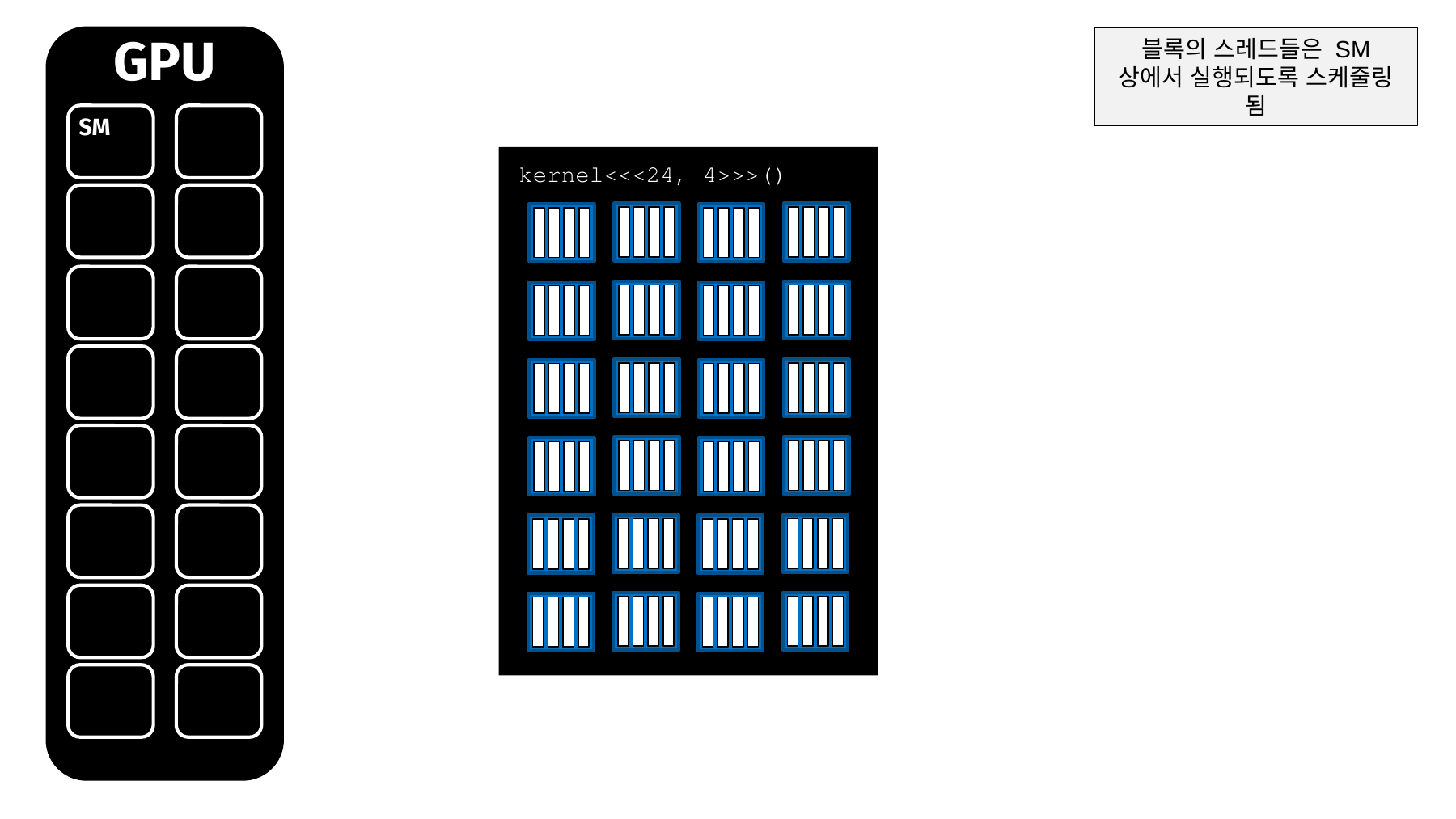

# GPU
블록의 스레드들은 SM 상에서 실행되도록 스케줄링 됨

SM

kernel<<<24, 4>>>()